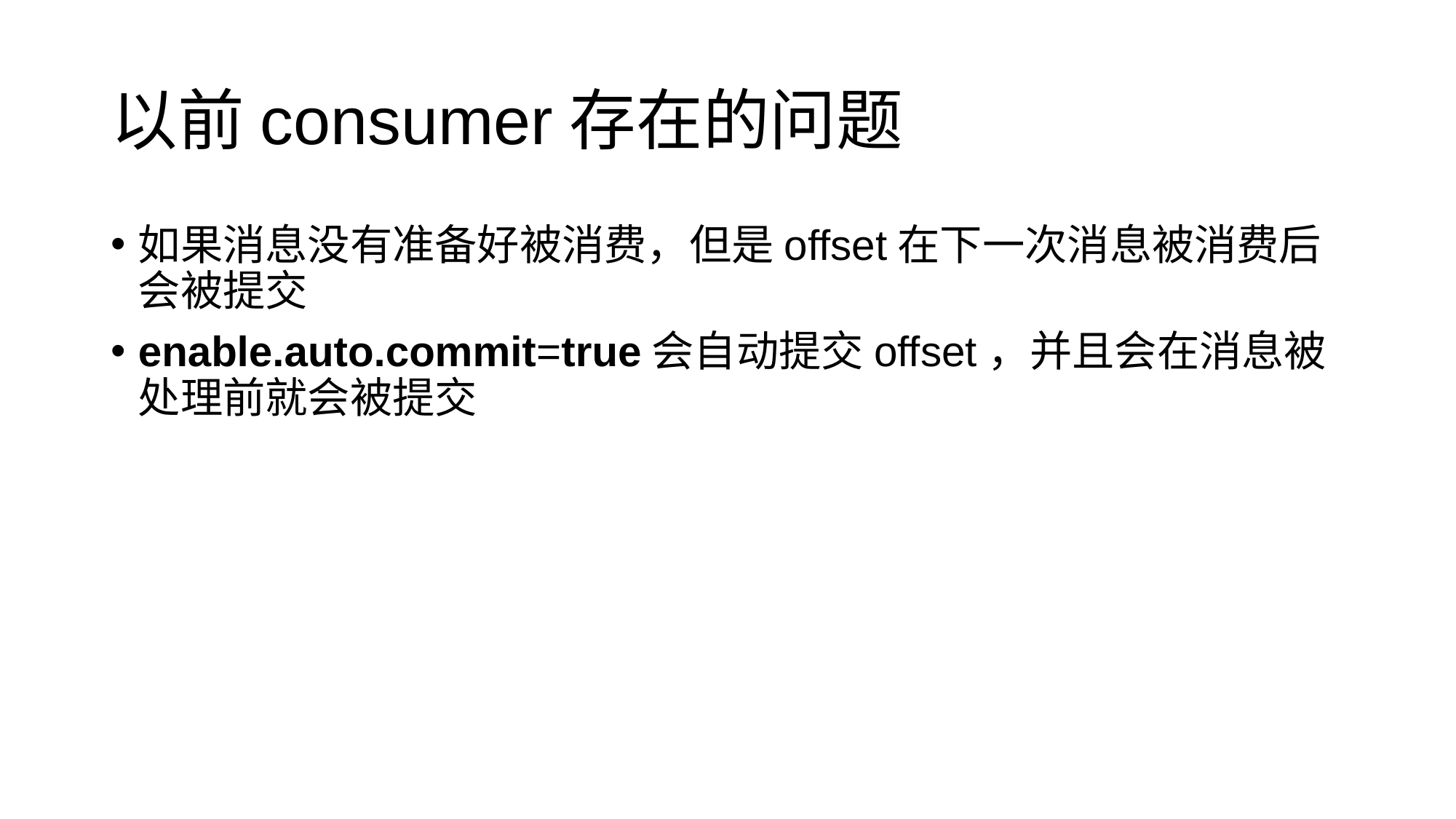

# 以前consumer存在的问题
如果消息没有准备好被消费，但是offset在下一次消息被消费后会被提交
enable.auto.commit=true会自动提交offset，并且会在消息被处理前就会被提交